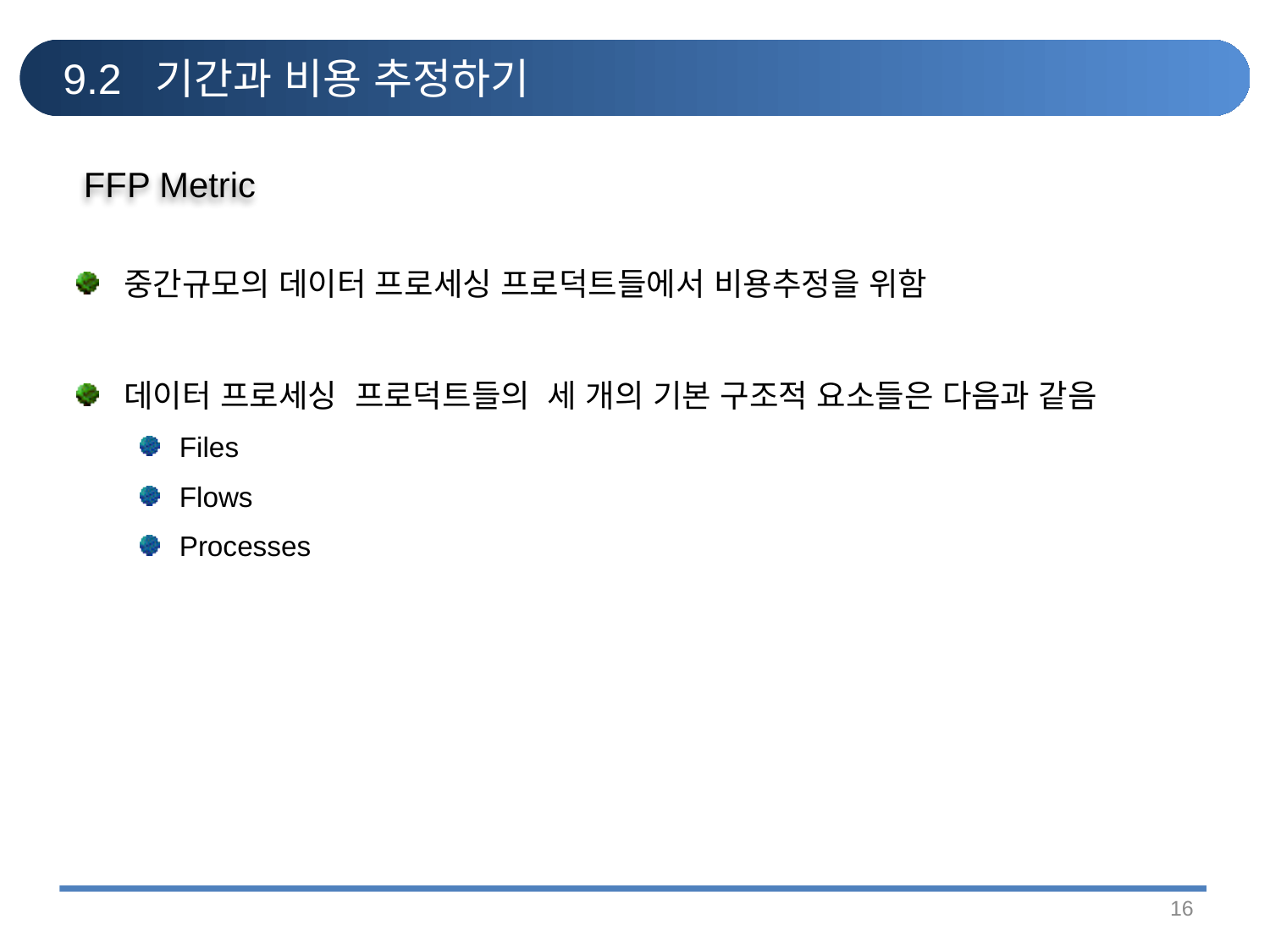

# 9.2  기간과 비용 추정하기
FFP Metric
중간규모의 데이터 프로세싱 프로덕트들에서 비용추정을 위함

데이터 프로세싱  프로덕트들의  세 개의 기본 구조적 요소들은 다음과 같음
Files
Flows
Processes
16